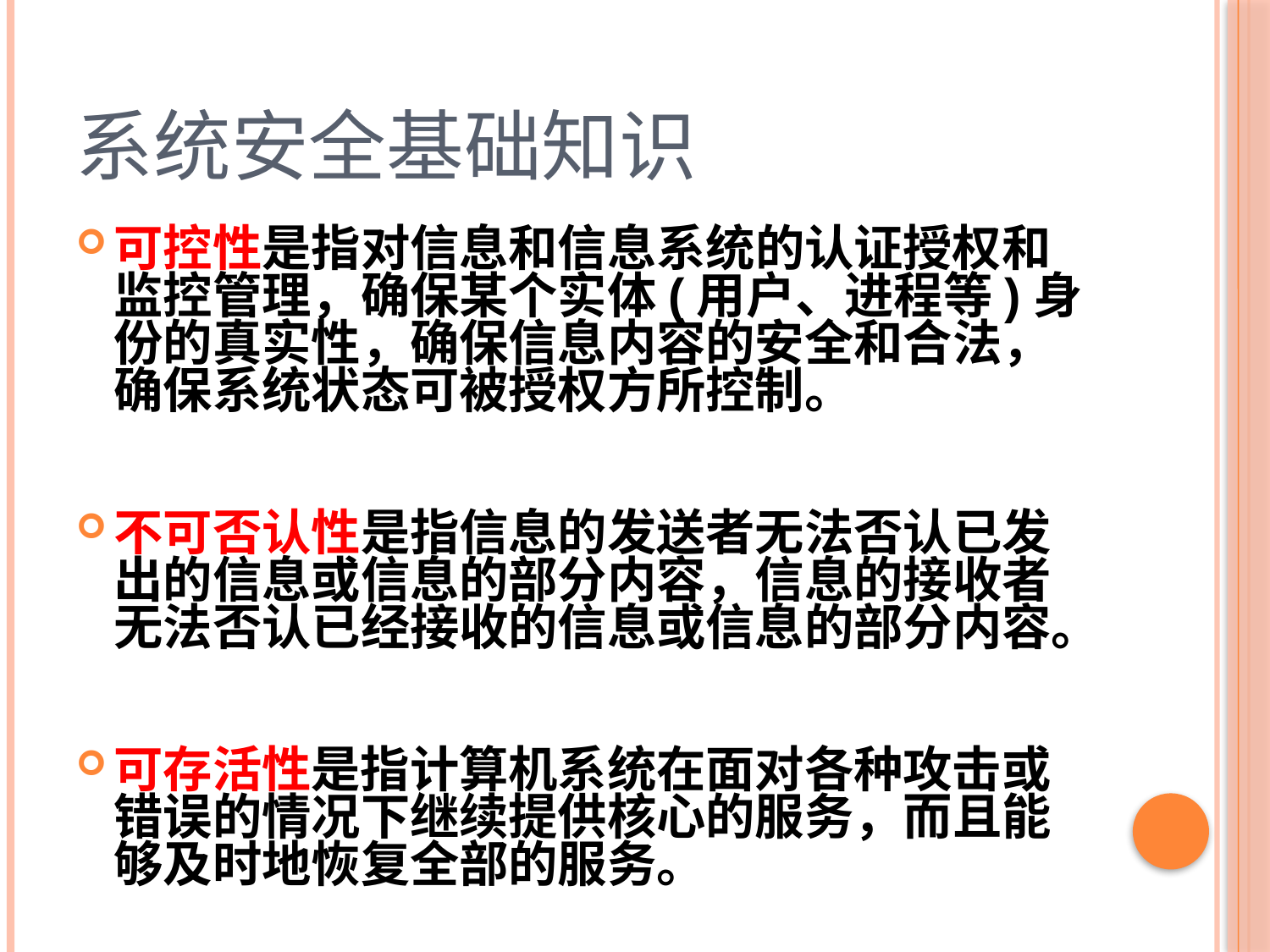

# 系统安全基础知识
可控性是指对信息和信息系统的认证授权和监控管理，确保某个实体(用户、进程等)身份的真实性，确保信息内容的安全和合法，确保系统状态可被授权方所控制。

不可否认性是指信息的发送者无法否认已发出的信息或信息的部分内容，信息的接收者无法否认已经接收的信息或信息的部分内容。

可存活性是指计算机系统在面对各种攻击或错误的情况下继续提供核心的服务，而且能够及时地恢复全部的服务。